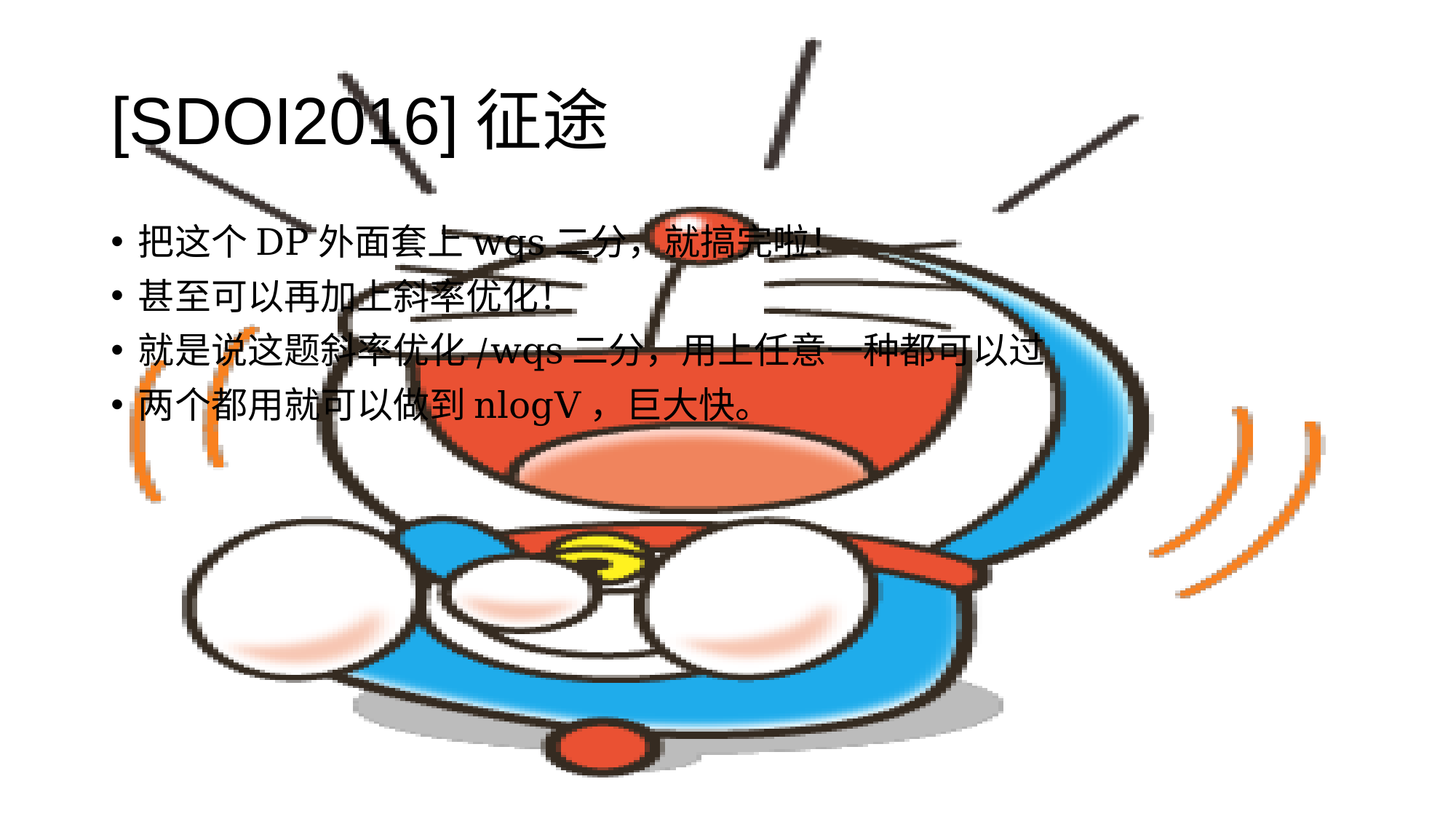

# [SDOI2016]征途
把这个DP外面套上wqs二分，就搞完啦！
甚至可以再加上斜率优化！
就是说这题斜率优化/wqs二分，用上任意一种都可以过
两个都用就可以做到nlogV，巨大快。